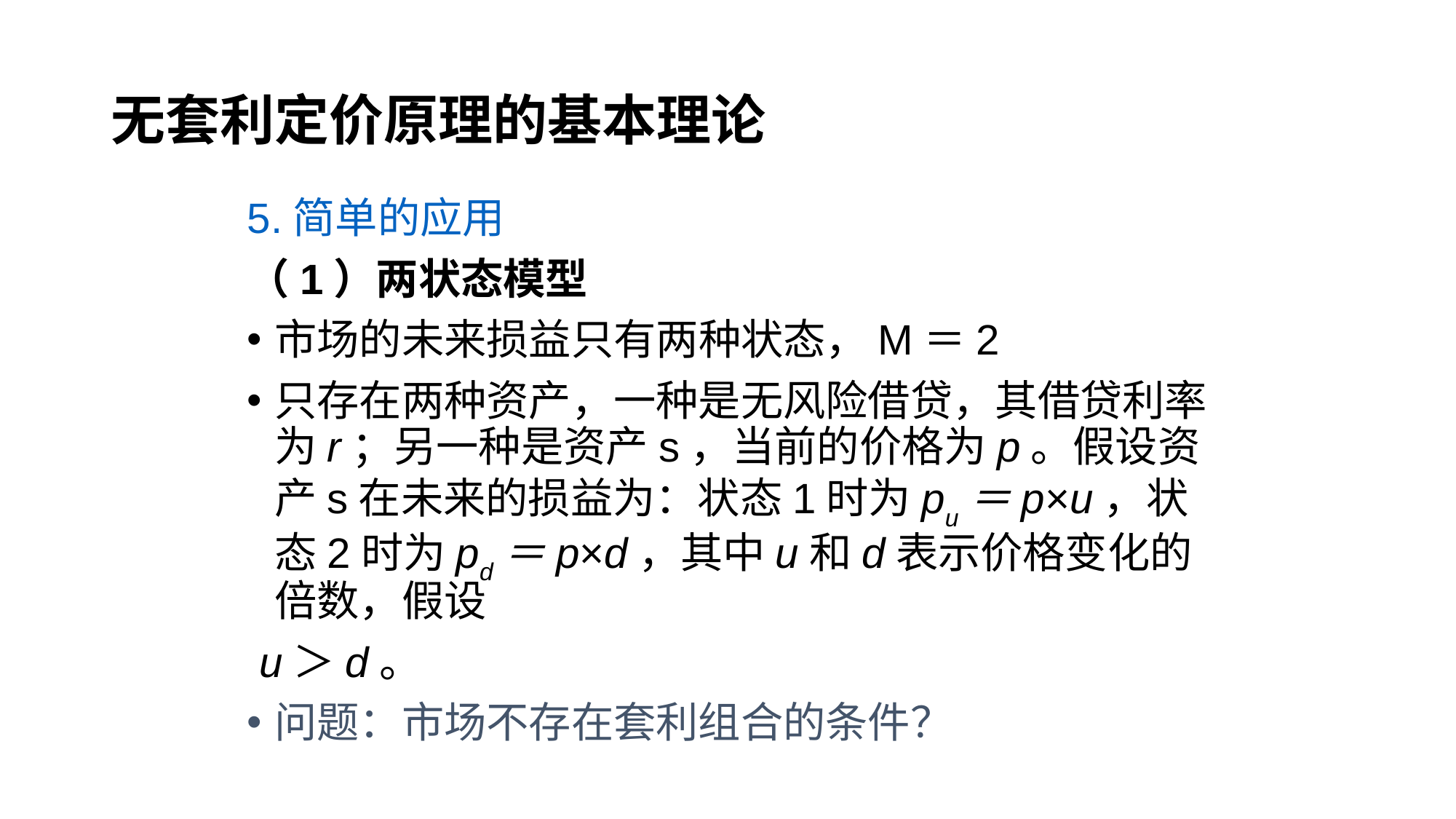

无套利定价原理的基本理论
5.简单的应用
（1）两状态模型
市场的未来损益只有两种状态，M＝2
只存在两种资产，一种是无风险借贷，其借贷利率为r；另一种是资产s，当前的价格为p。假设资产s在未来的损益为：状态1时为pu＝p×u，状态2时为pd＝p×d，其中u和d表示价格变化的倍数，假设
 u＞d。
问题：市场不存在套利组合的条件？